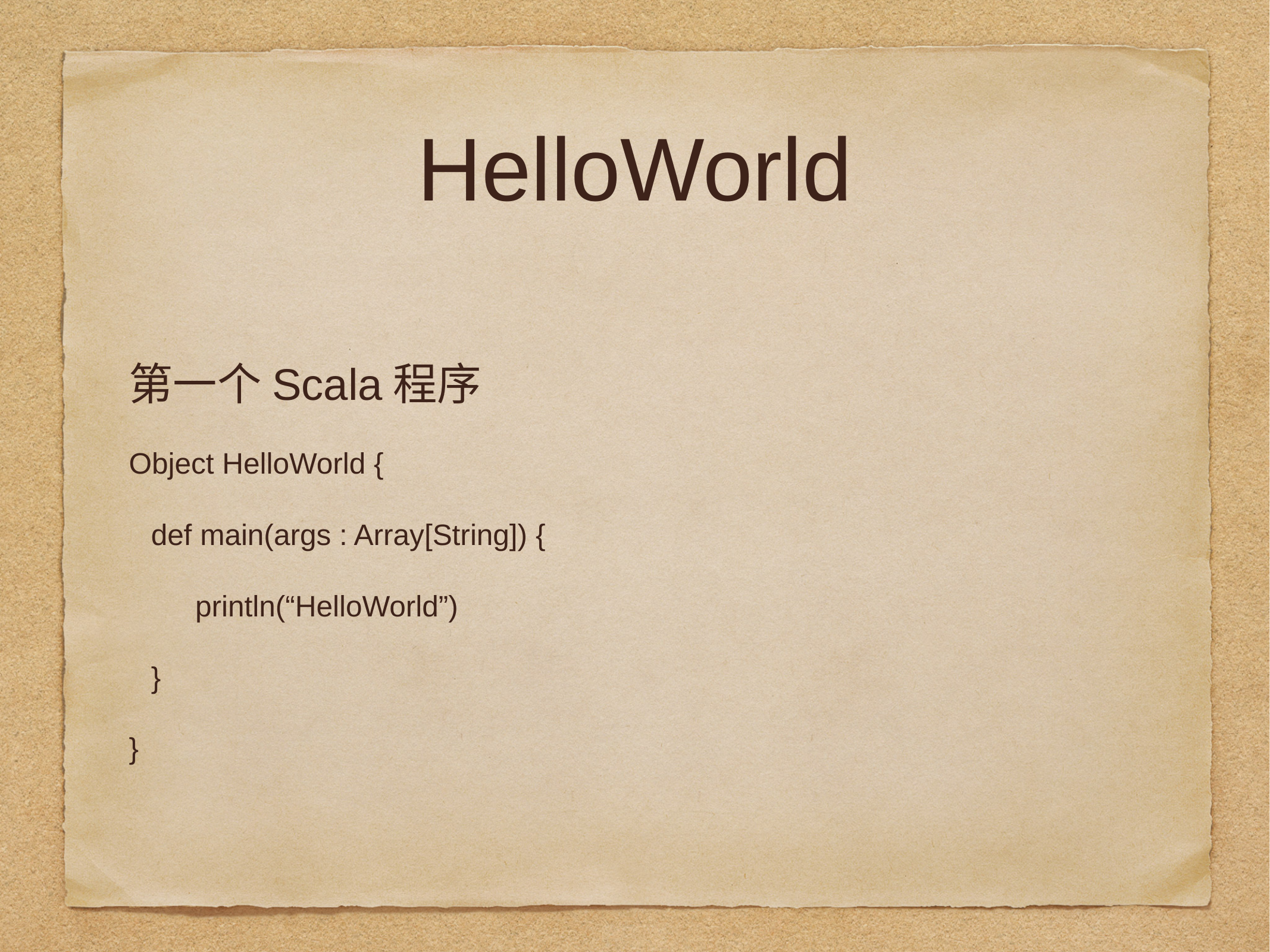

# HelloWorld
第一个Scala程序
Object HelloWorld {
def main(args : Array[String]) {
println(“HelloWorld”)
}
}